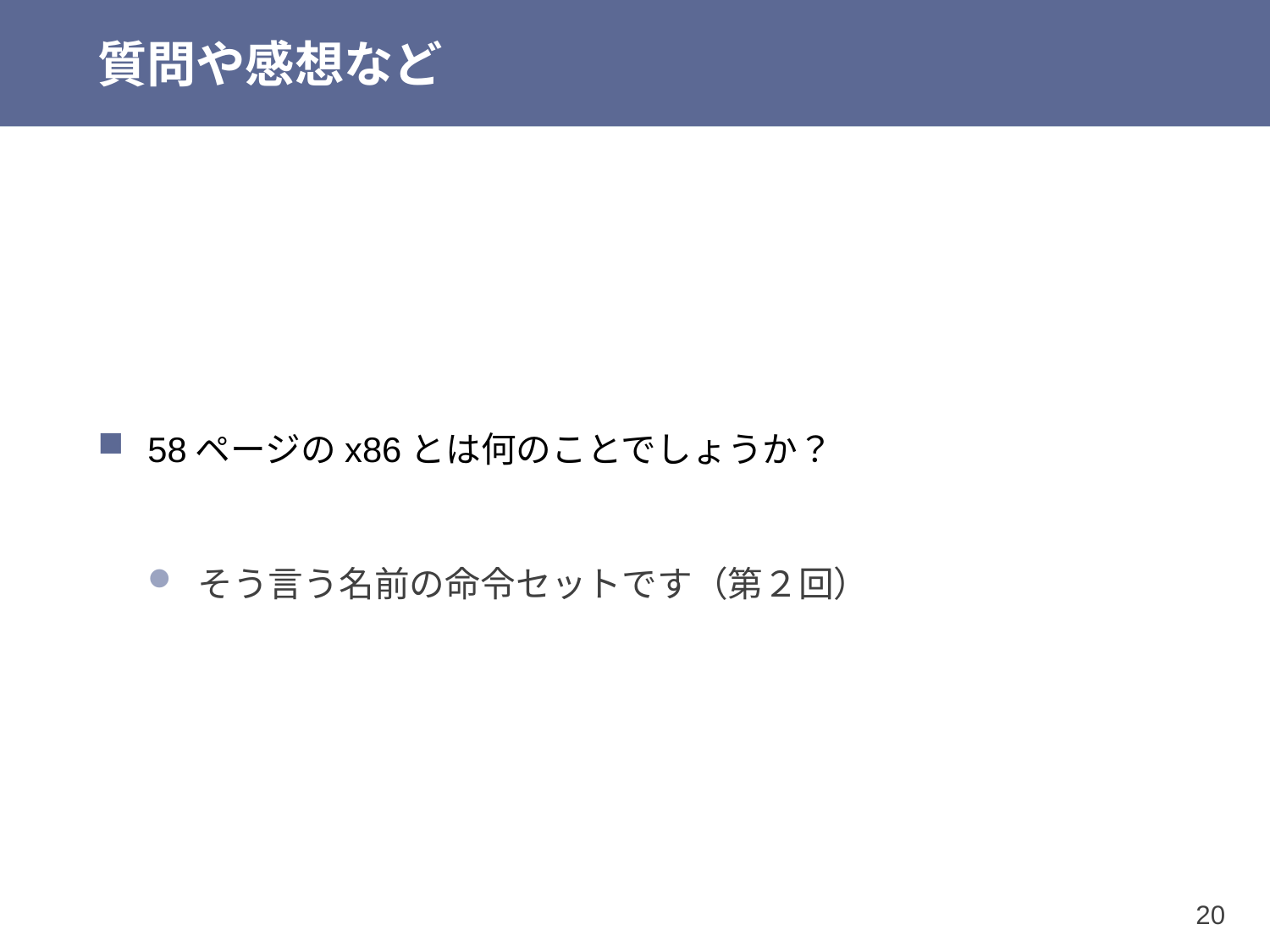

# 質問や感想など
58ページのx86とは何のことでしょうか？

そう言う名前の命令セットです（第２回）